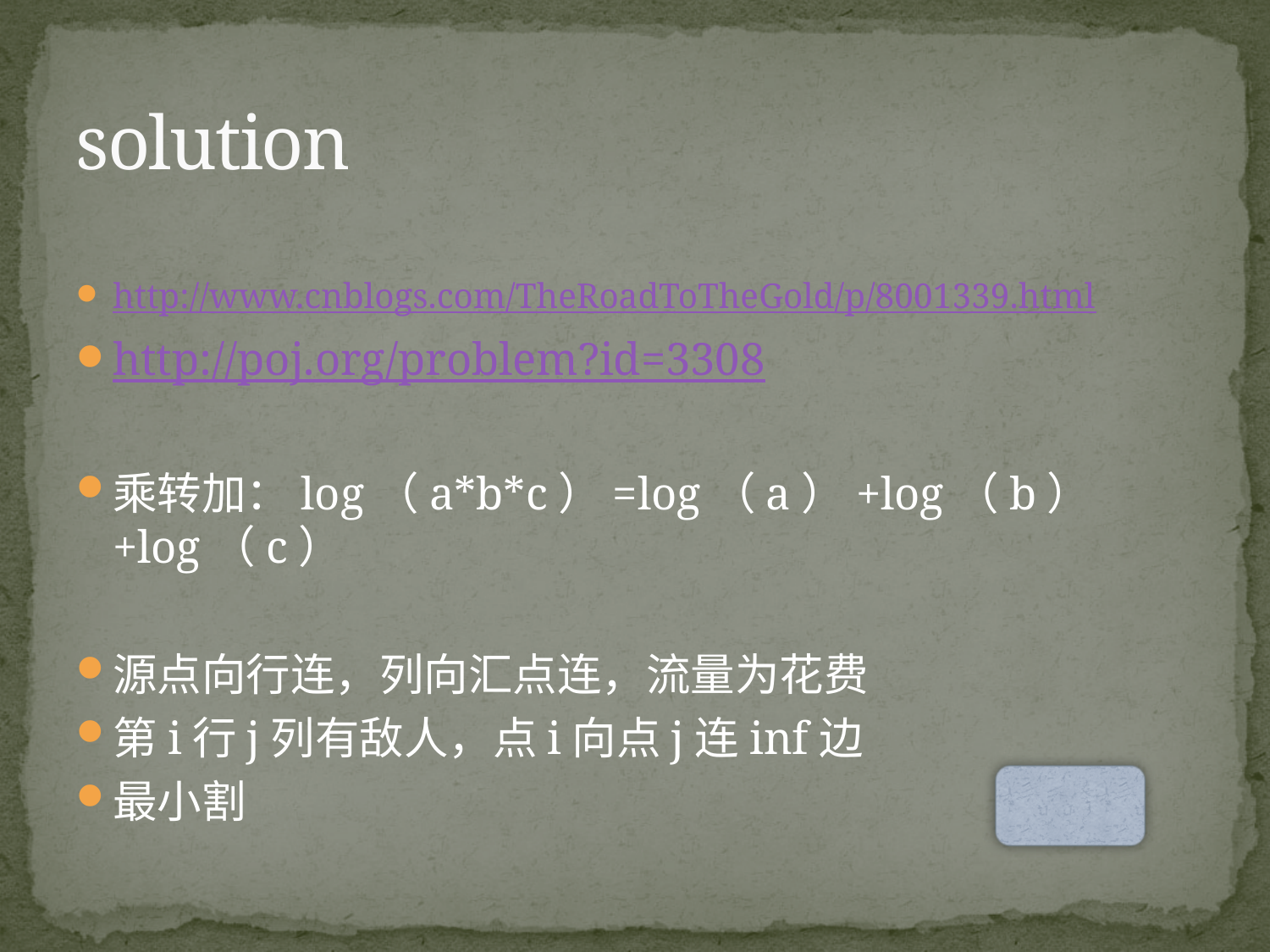

# solution

http://www.cnblogs.com/TheRoadToTheGold/p/8001339.html
http://poj.org/problem?id=3308

乘转加：log（a*b*c）=log（a）+log（b）+log（c）

源点向行连，列向汇点连，流量为花费
第i行j列有敌人，点i向点j连inf边
最小割